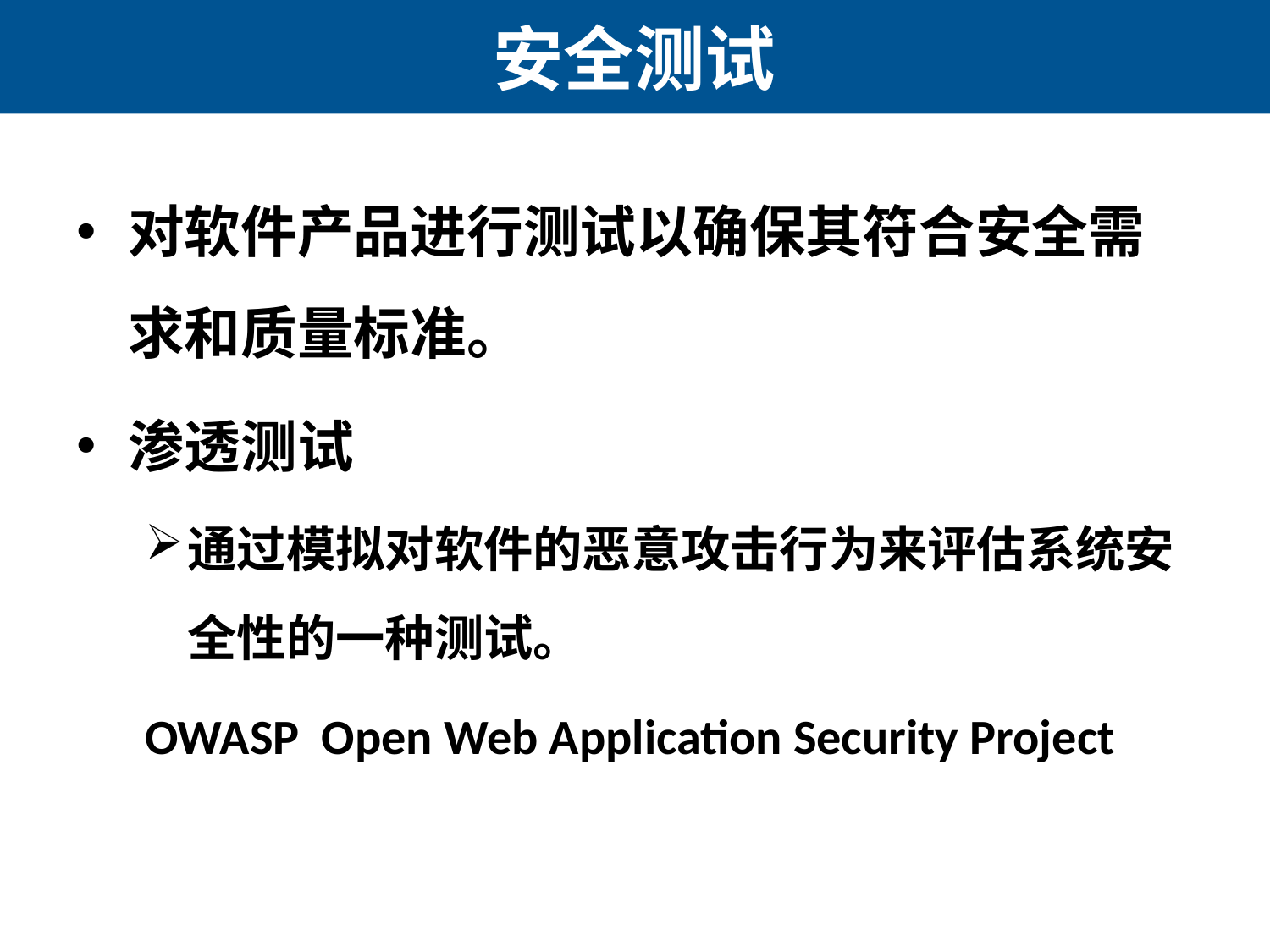

# 安全测试
对软件产品进行测试以确保其符合安全需求和质量标准。
渗透测试
通过模拟对软件的恶意攻击行为来评估系统安全性的一种测试。
OWASP  Open Web Application Security Project